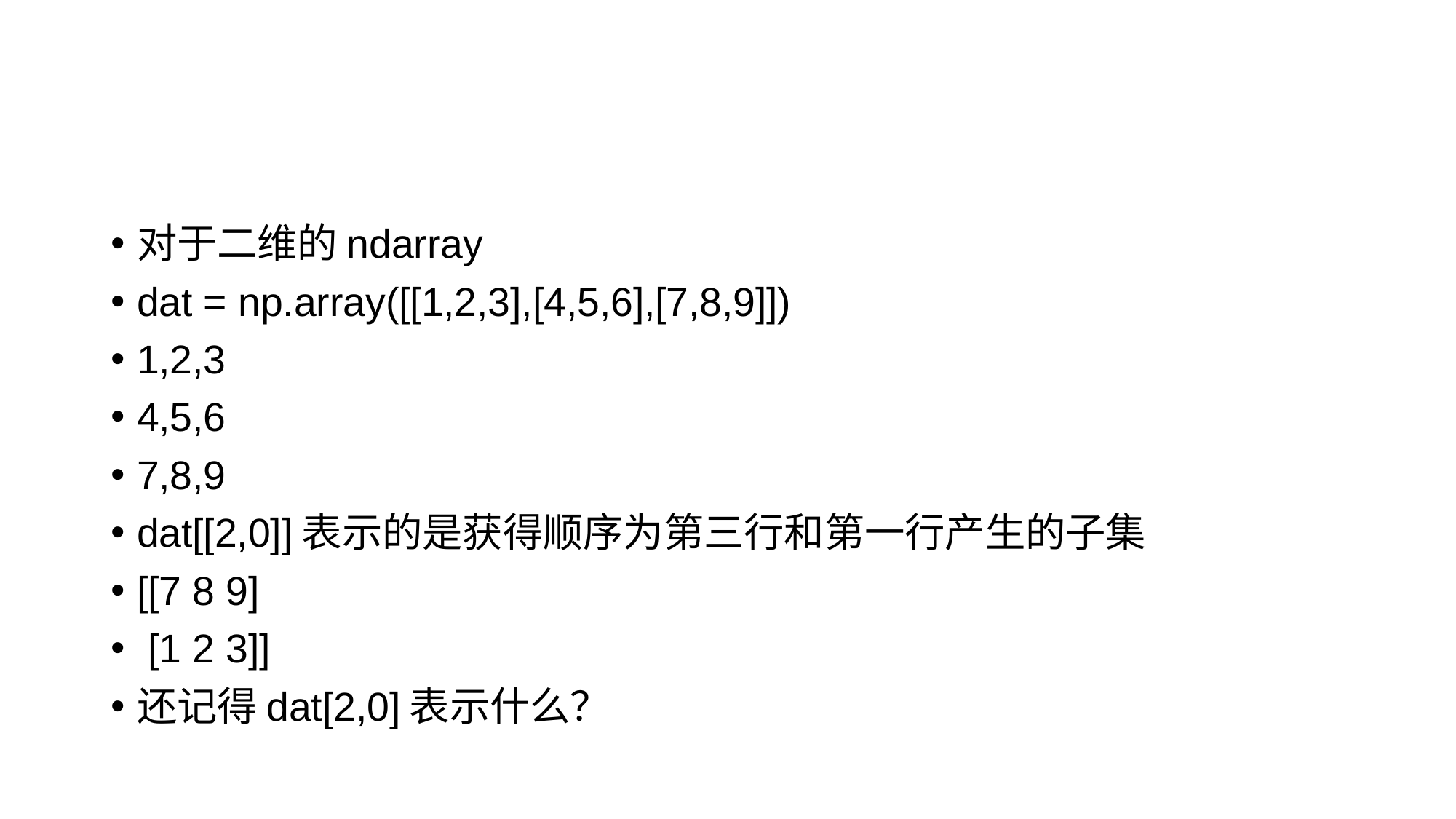

#
对于二维的ndarray
dat = np.array([[1,2,3],[4,5,6],[7,8,9]])
1,2,3
4,5,6
7,8,9
dat[[2,0]]表示的是获得顺序为第三行和第一行产生的子集
[[7 8 9]
 [1 2 3]]
还记得dat[2,0]表示什么？